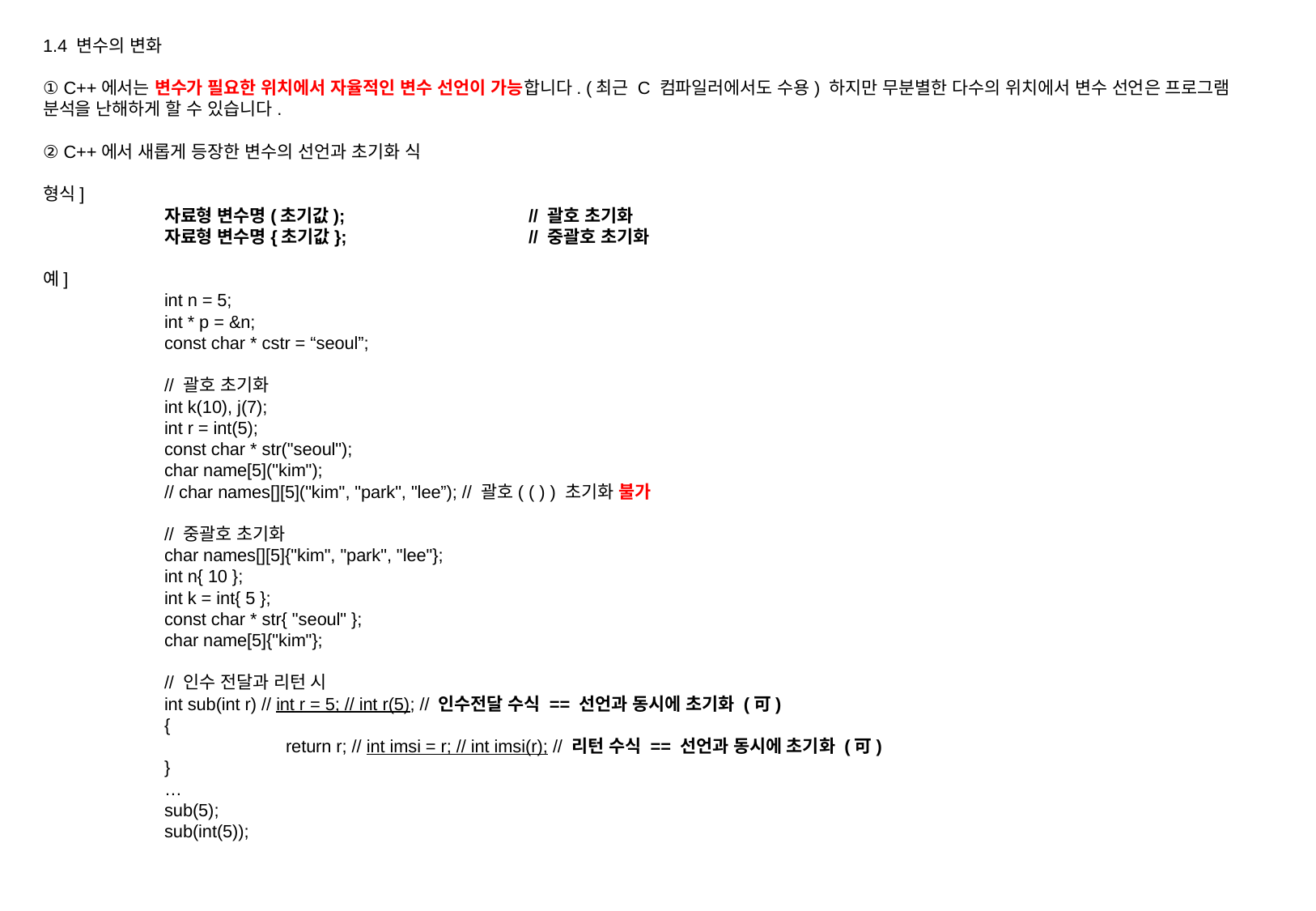

1.4 변수의 변화

① C++에서는 변수가 필요한 위치에서 자율적인 변수 선언이 가능합니다. (최근 C 컴파일러에서도 수용) 하지만 무분별한 다수의 위치에서 변수 선언은 프로그램 분석을 난해하게 할 수 있습니다.

② C++에서 새롭게 등장한 변수의 선언과 초기화 식

형식]
	자료형 변수명(초기값);		// 괄호 초기화
	자료형 변수명{초기값};		// 중괄호 초기화

예]
	int n = 5;
	int * p = &n;
	const char * cstr = “seoul”;

	// 괄호 초기화
	int k(10), j(7);
	int r = int(5);
	const char * str("seoul");
	char name[5]("kim");
	// char names[][5]("kim", "park", "lee”); // 괄호( ( ) ) 초기화 불가

	// 중괄호 초기화
	char names[][5]{"kim", "park", "lee"};
	int n{ 10 };
	int k = int{ 5 };
	const char * str{ "seoul" };
	char name[5]{"kim"};

	// 인수 전달과 리턴 시
	int sub(int r) // int r = 5; // int r(5); // 인수전달 수식 == 선언과 동시에 초기화 (可)
	{
		return r; // int imsi = r; // int imsi(r); // 리턴 수식 == 선언과 동시에 초기화 (可)
	}
	…
	sub(5);
	sub(int(5));